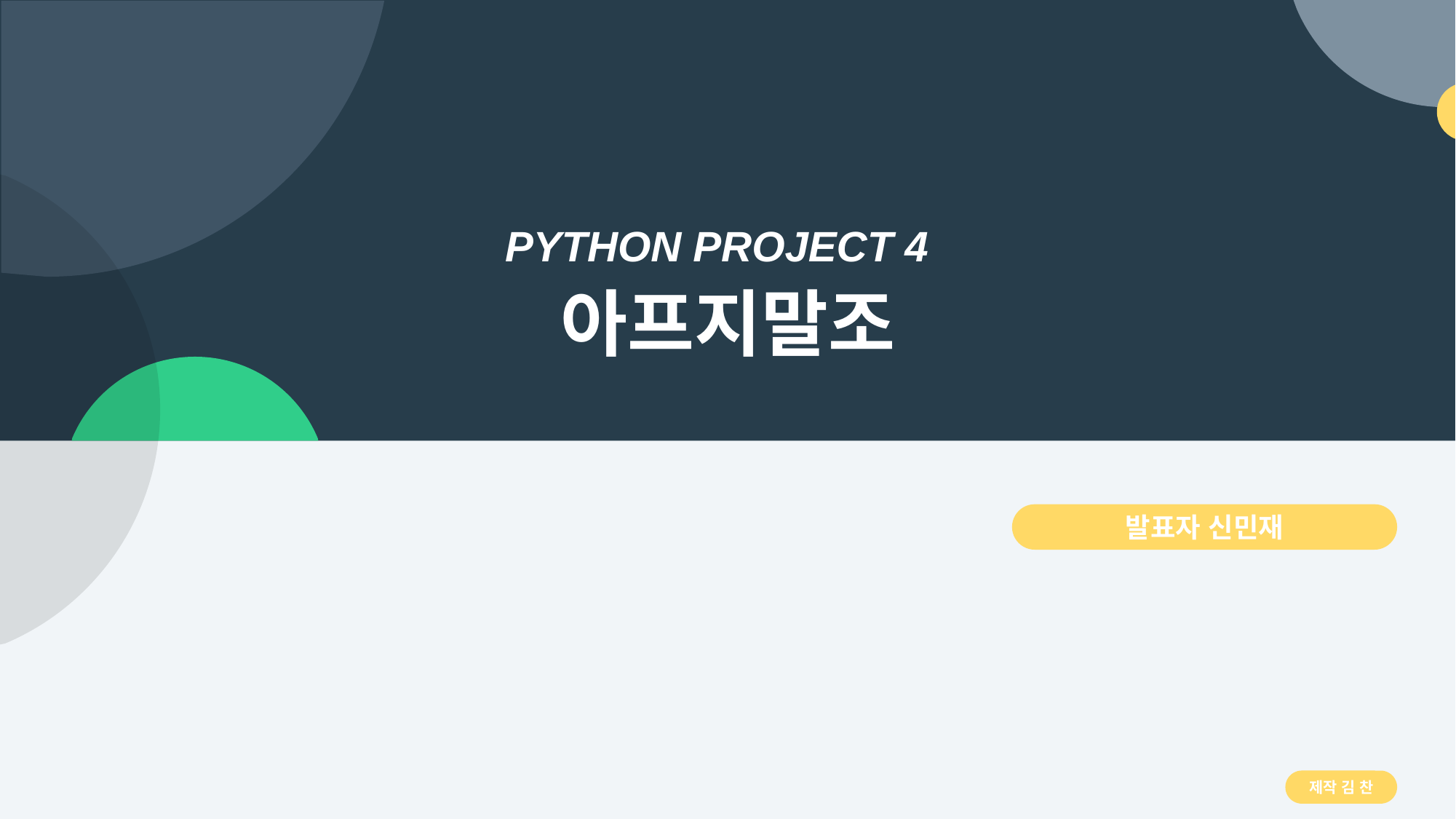

PYTHON PROJECT 4
아프지말조

발표자 신민재
제작 김 찬